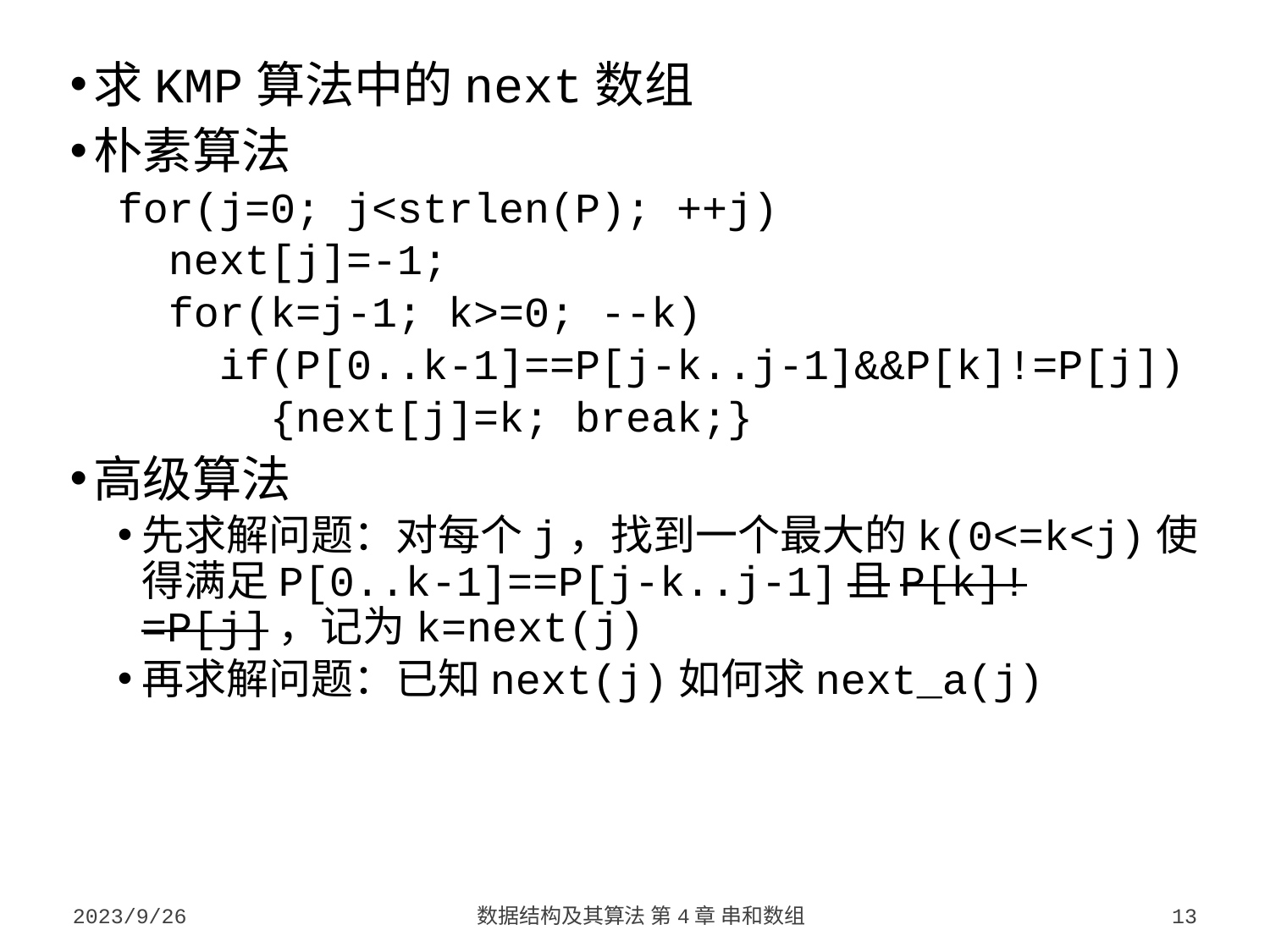

求KMP算法中的next数组
朴素算法
for(j=0; j<strlen(P); ++j)
  next[j]=-1;
  for(k=j-1; k>=0; --k)
    if(P[0..k-1]==P[j-k..j-1]&&P[k]!=P[j])
      {next[j]=k; break;}
高级算法
先求解问题：对每个j，找到一个最大的k(0<=k<j)使得满足P[0..k-1]==P[j-k..j-1]且P[k]!=P[j]，记为k=next(j)
再求解问题：已知next(j)如何求next_a(j)
2023/9/26
数据结构及其算法 第4章 串和数组
13